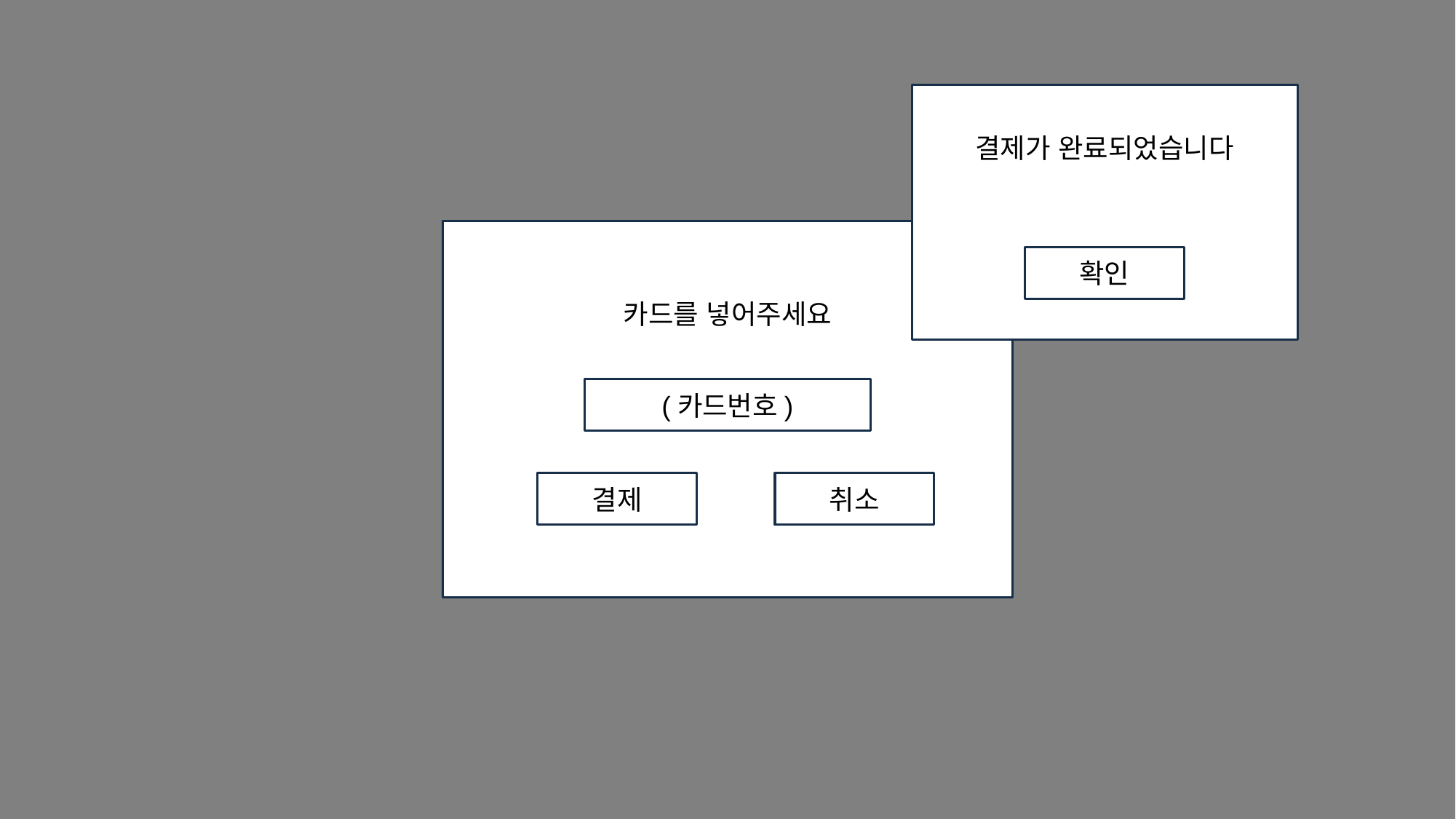

ㄴ
결제가 완료되었습니다
확인
ㄴ
카드를 넣어주세요
(카드번호)
결제
취소